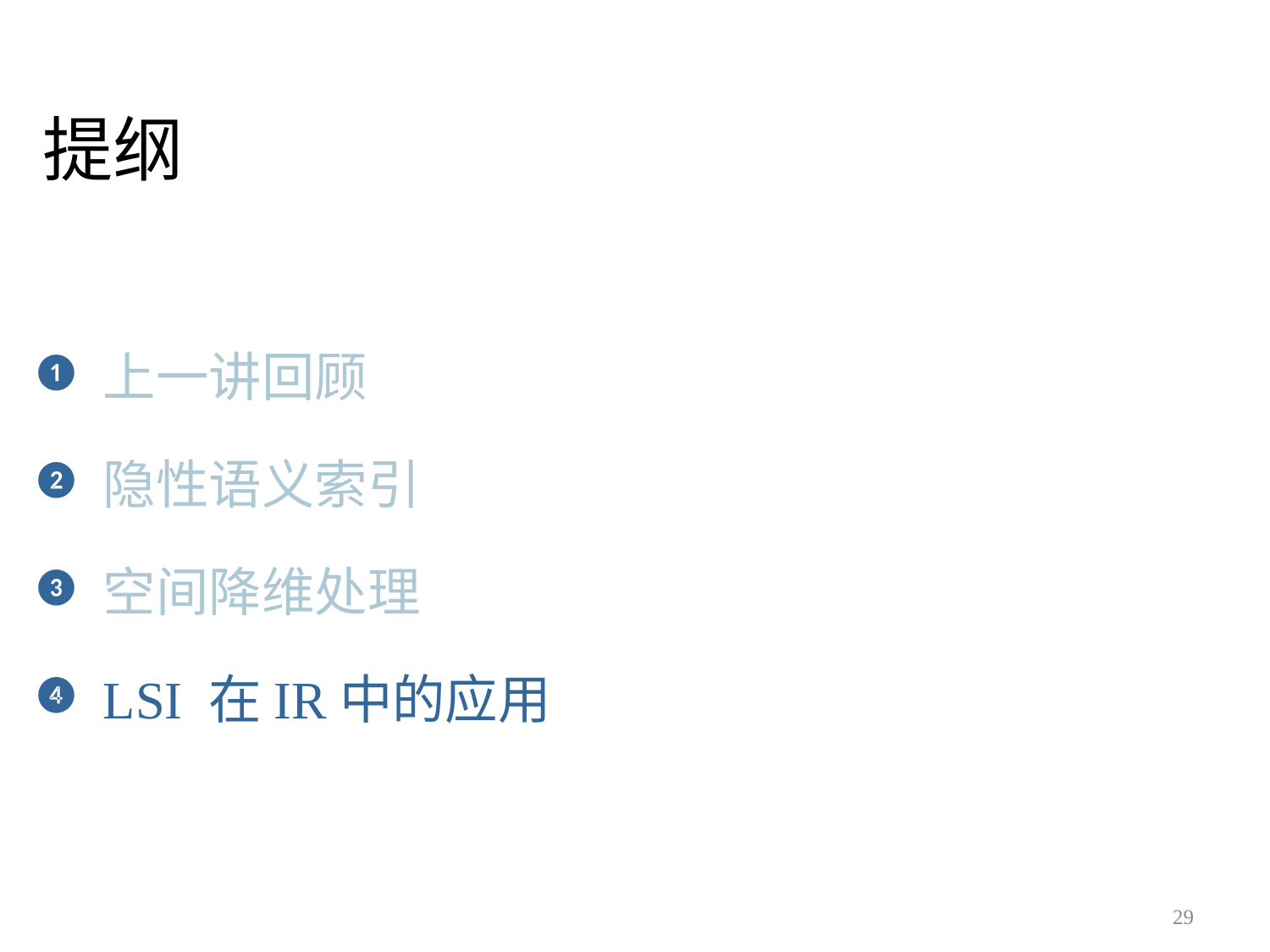

# 提纲
上一讲回顾
隐性语义索引
空间降维处理
LSI 在IR中的应用

29